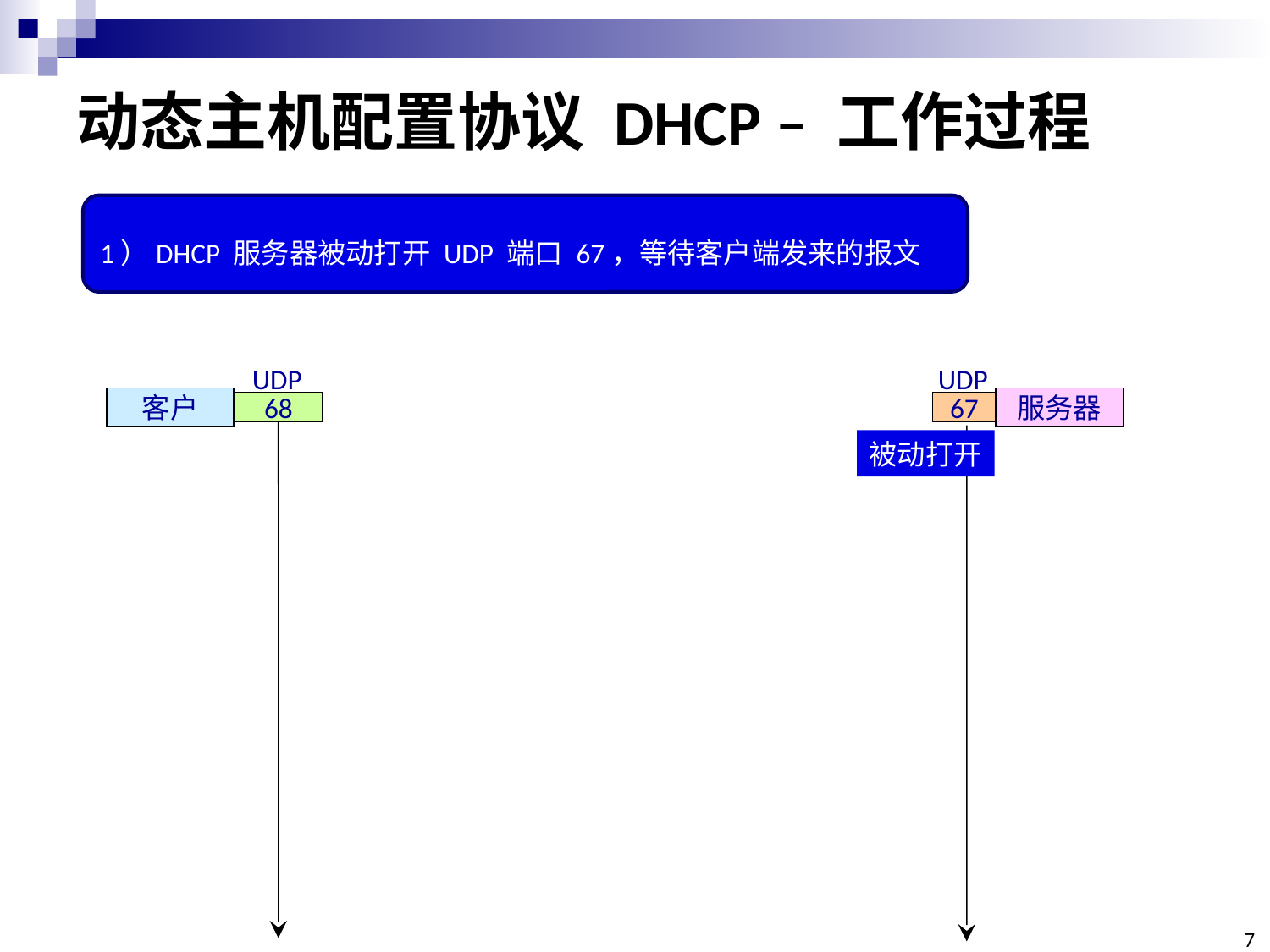

# 动态主机配置协议 DHCP – 工作过程
1）DHCP 服务器被动打开 UDP 端口 67，等待客户端发来的报文
UDP
UDP
客户
服务器
68
67

被动打开
7